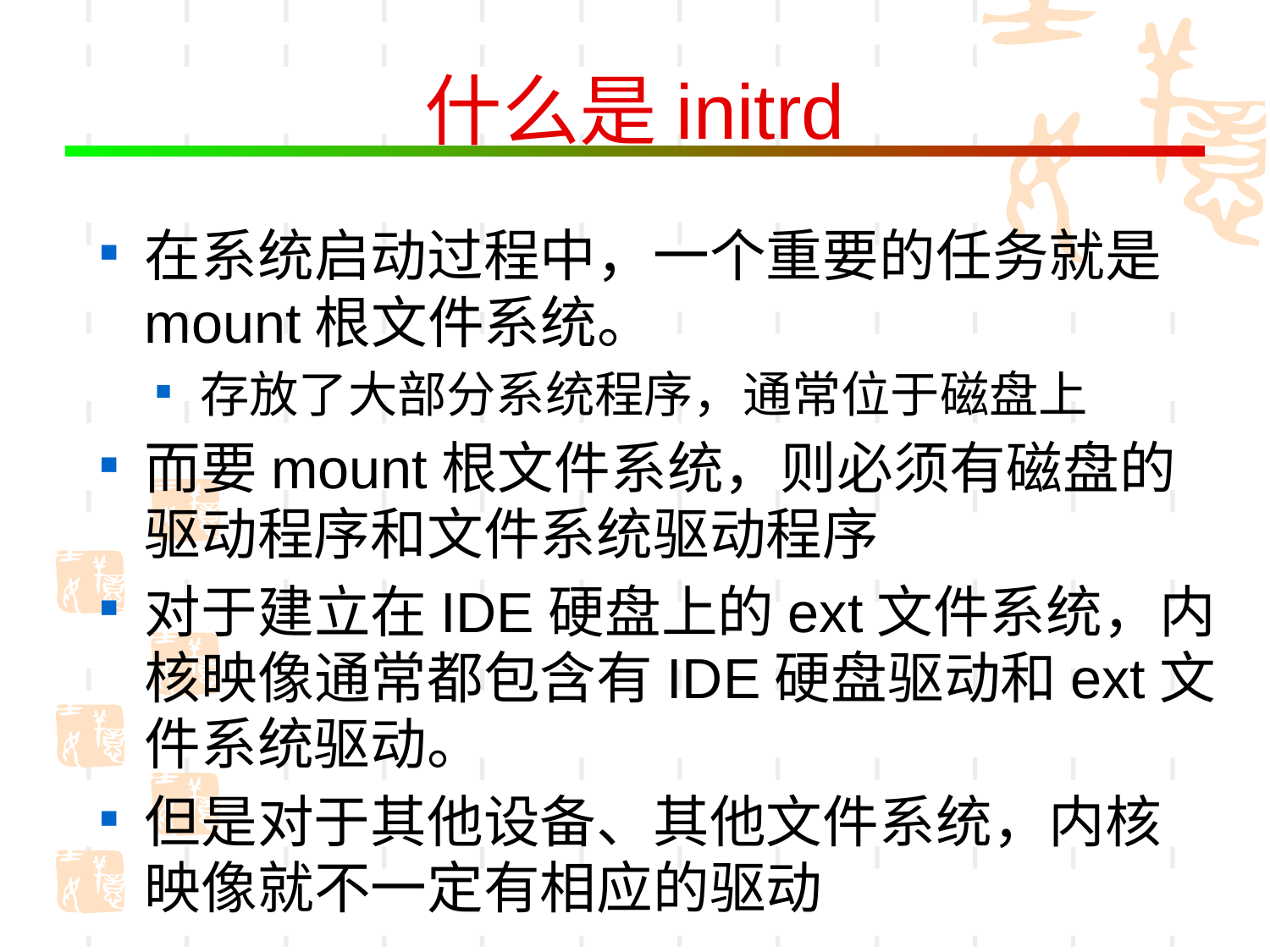

# 什么是initrd
在系统启动过程中，一个重要的任务就是mount根文件系统。
存放了大部分系统程序，通常位于磁盘上
而要mount根文件系统，则必须有磁盘的驱动程序和文件系统驱动程序
对于建立在IDE硬盘上的ext文件系统，内核映像通常都包含有IDE硬盘驱动和ext文件系统驱动。
但是对于其他设备、其他文件系统，内核映像就不一定有相应的驱动